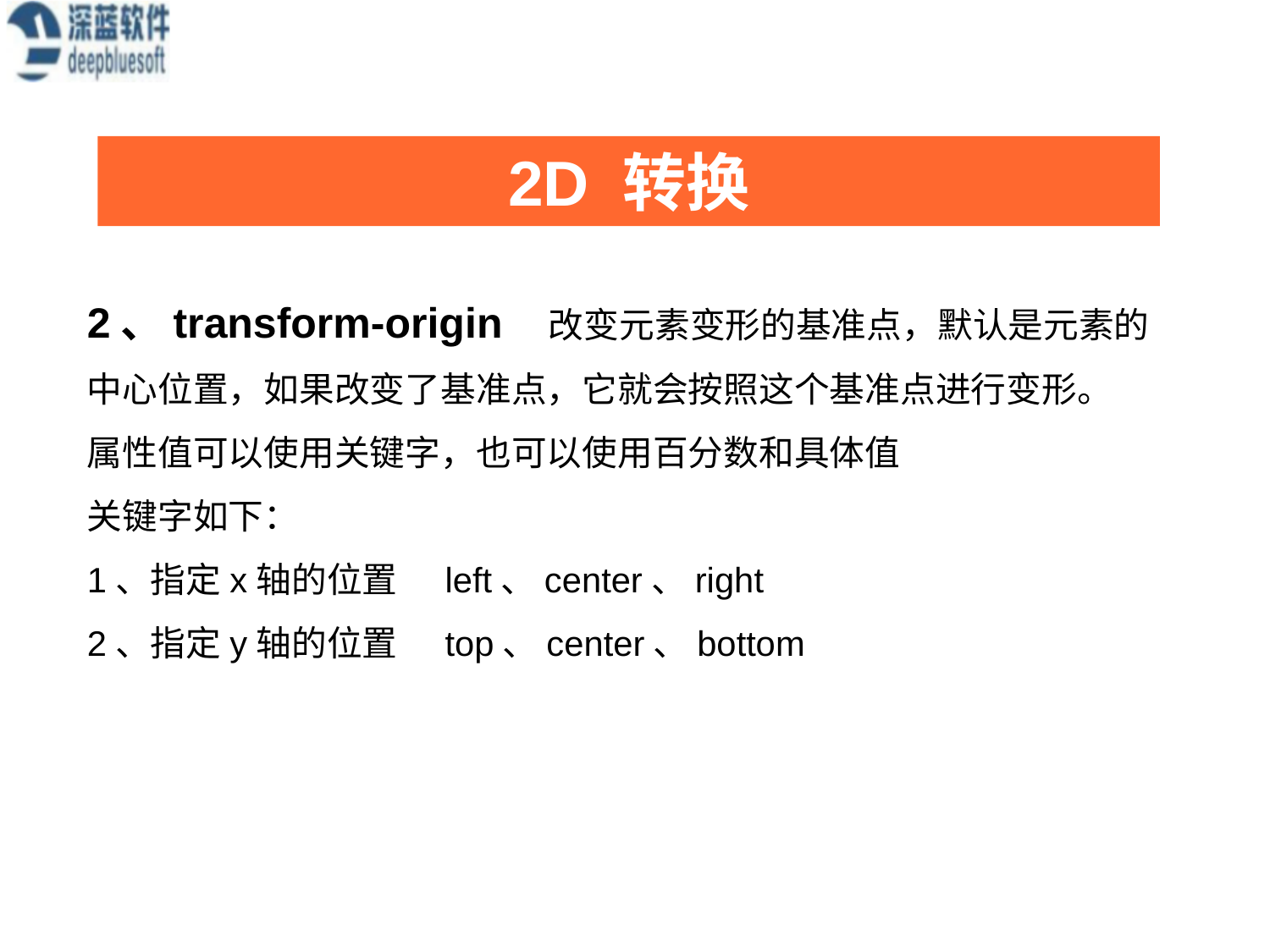

2D 转换

2、transform-origin   改变元素变形的基准点，默认是元素的中心位置，如果改变了基准点，它就会按照这个基准点进行变形。
属性值可以使用关键字，也可以使用百分数和具体值
关键字如下：
1、指定x轴的位置     left、center、right
2、指定y轴的位置     top、center、bottom